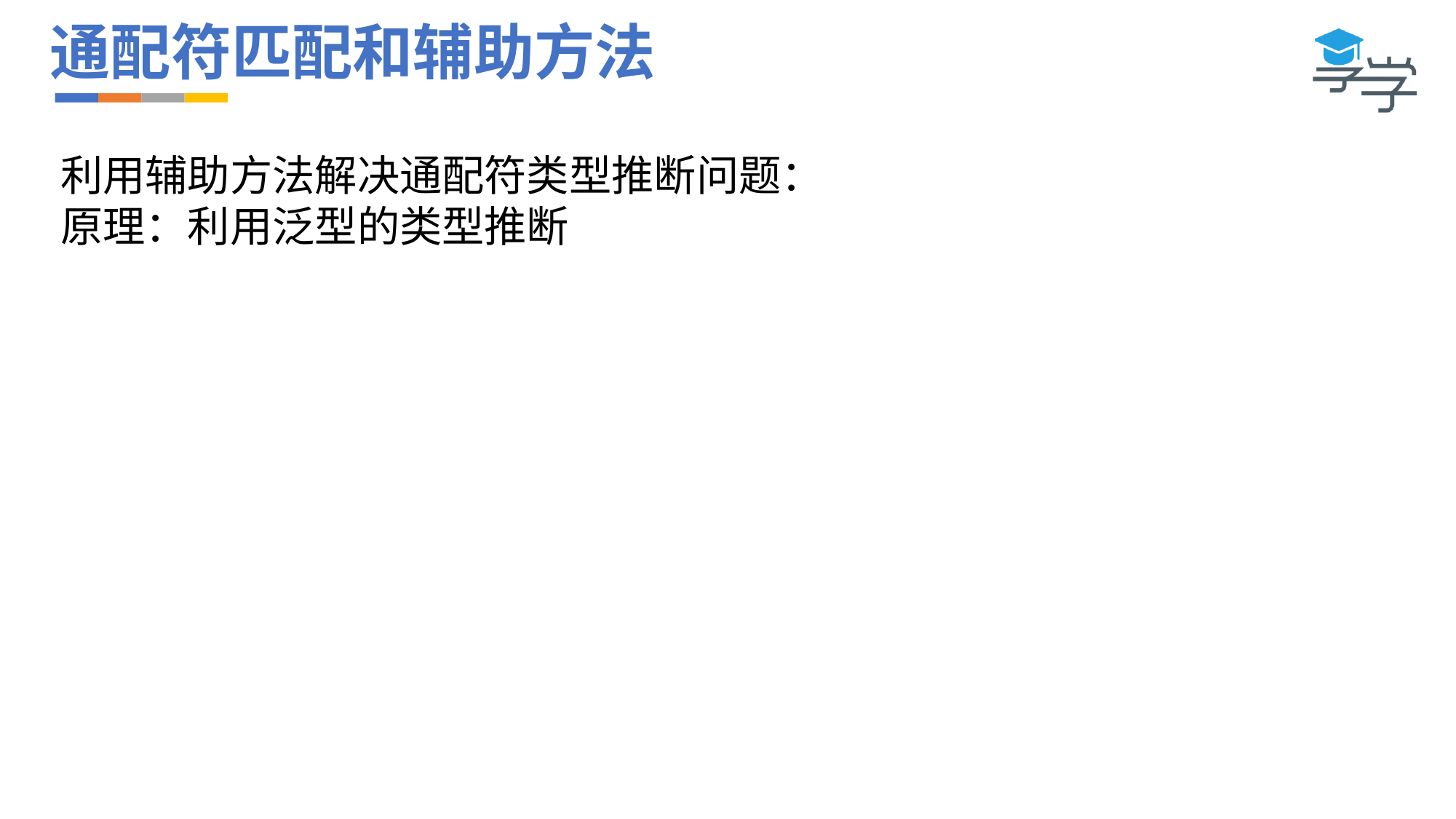

# 通配符匹配和辅助方法
利用辅助方法解决通配符类型推断问题：
原理：利用泛型的类型推断